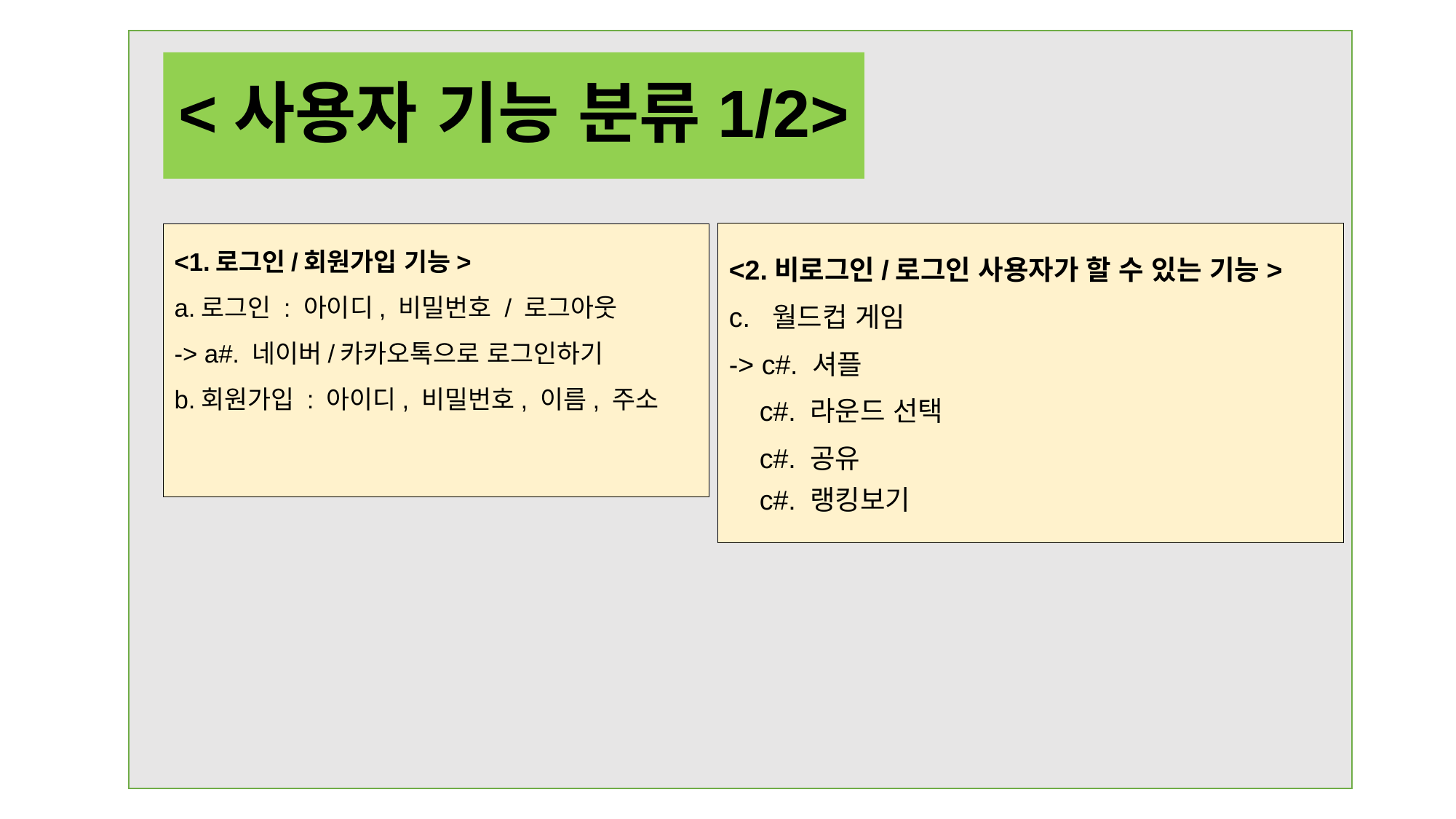

<사용자 기능 분류1/2>
# <1.로그인/회원가입 기능> a.로그인 : 아이디, 비밀번호 / 로그아웃 -> a#. 네이버/카카오톡으로 로그인하기 b.회원가입 : 아이디, 비밀번호, 이름, 주소
<2.비로그인/로그인 사용자가 할 수 있는 기능>
c.  월드컵 게임
-> c#. 셔플
    c#. 라운드 선택
    c#. 공유
    c#. 랭킹보기